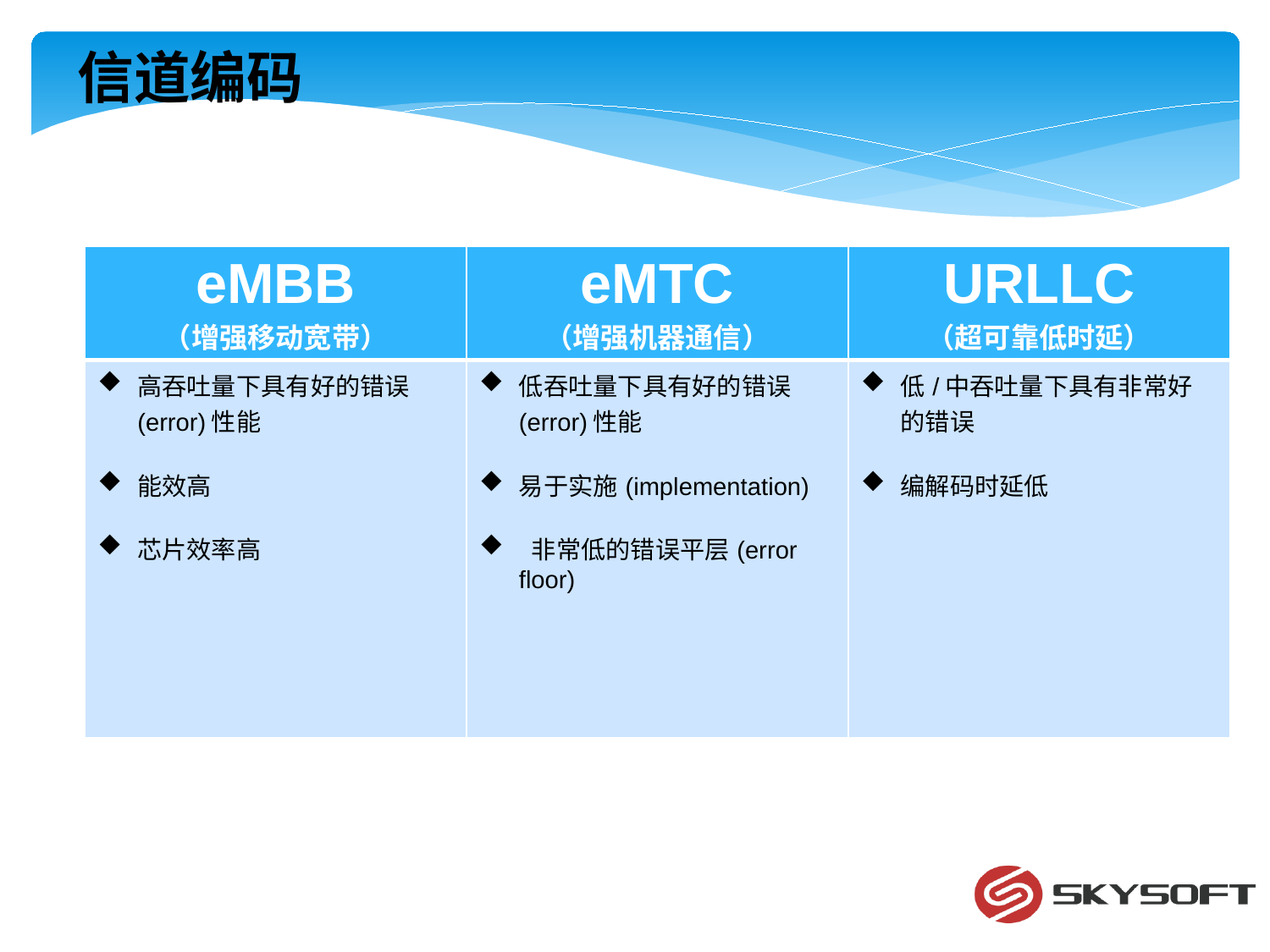

信道编码
| eMBB （增强移动宽带） | eMTC （增强机器通信） | URLLC （超可靠低时延） |
| --- | --- | --- |
| 高吞吐量下具有好的错误(error)性能 能效高 芯片效率高 | 低吞吐量下具有好的错误(error)性能  易于实施(implementation)   非常低的错误平层(error floor) | 低/中吞吐量下具有非常好的错误 编解码时延低 |